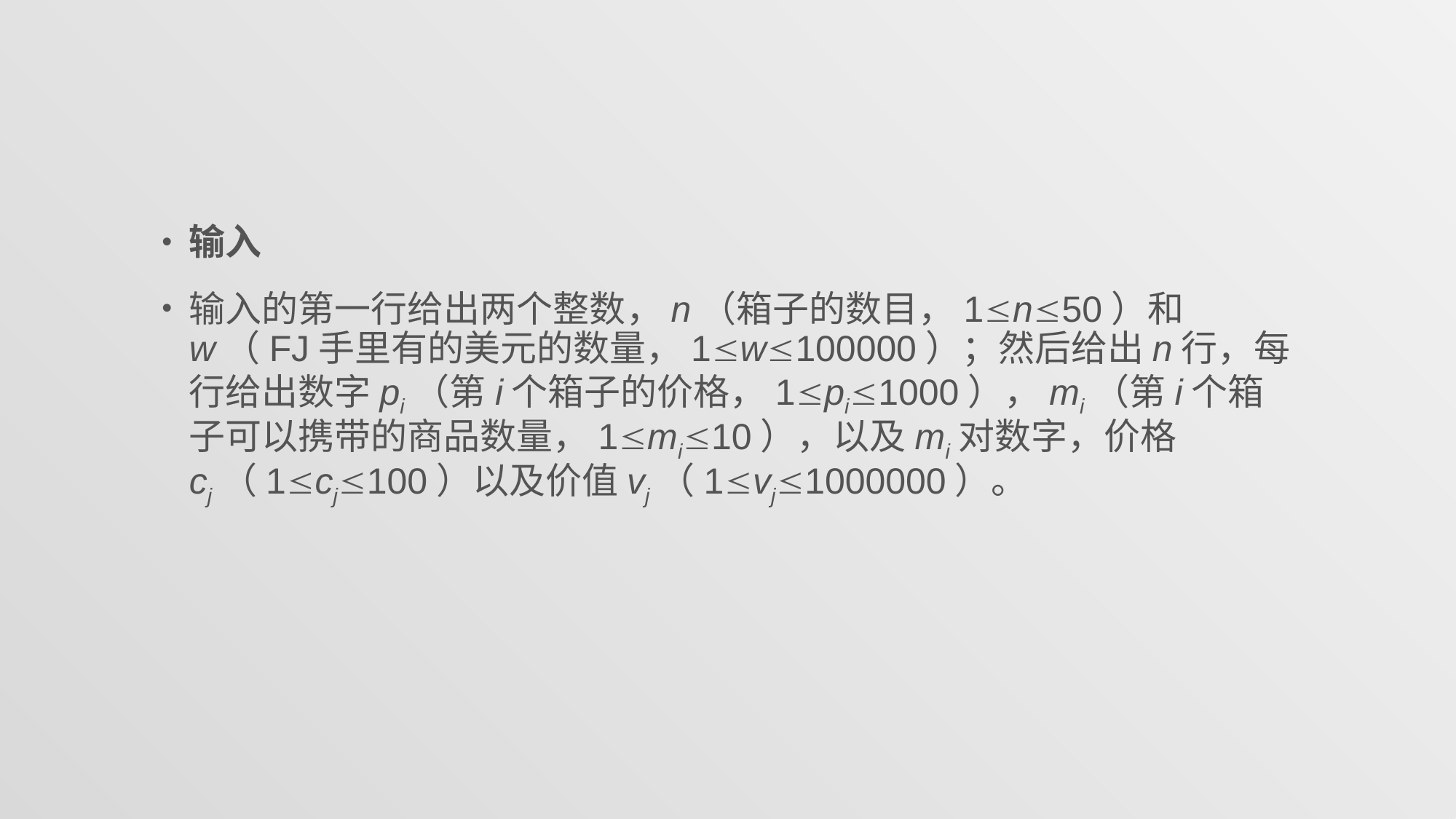

#
输入
输入的第一行给出两个整数，n（箱子的数目，1≤n≤50）和w（FJ手里有的美元的数量，1≤w≤100000）；然后给出n行，每行给出数字pi（第i个箱子的价格，1≤pi≤1000），mi（第i个箱子可以携带的商品数量，1≤mi≤10），以及mi对数字，价格cj（1≤cj≤100）以及价值vj（1≤vj≤1000000）。